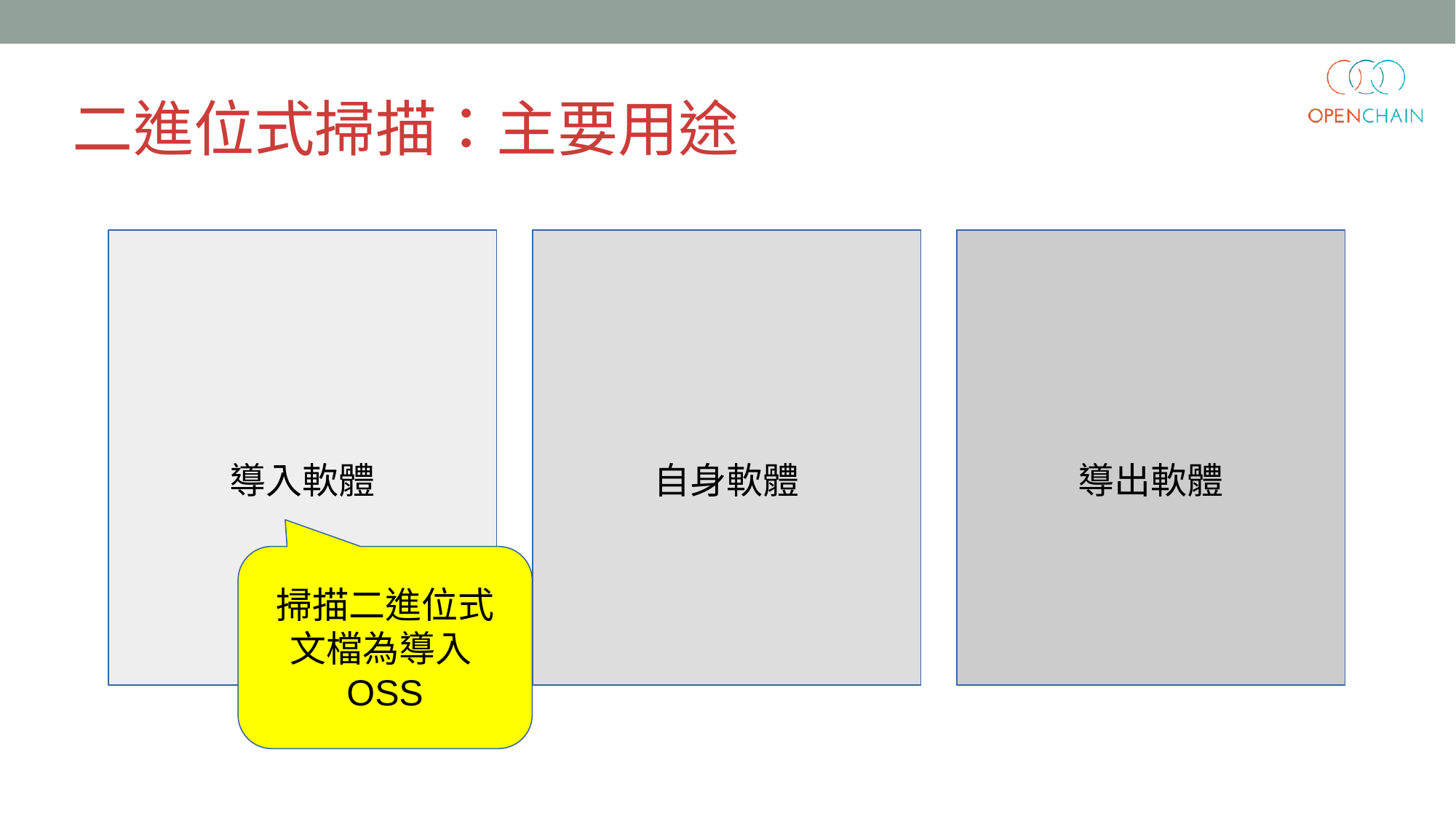

二進位式掃描：主要用途

導入軟體
自身軟體
導出軟體
掃描二進位式文檔為導入OSS